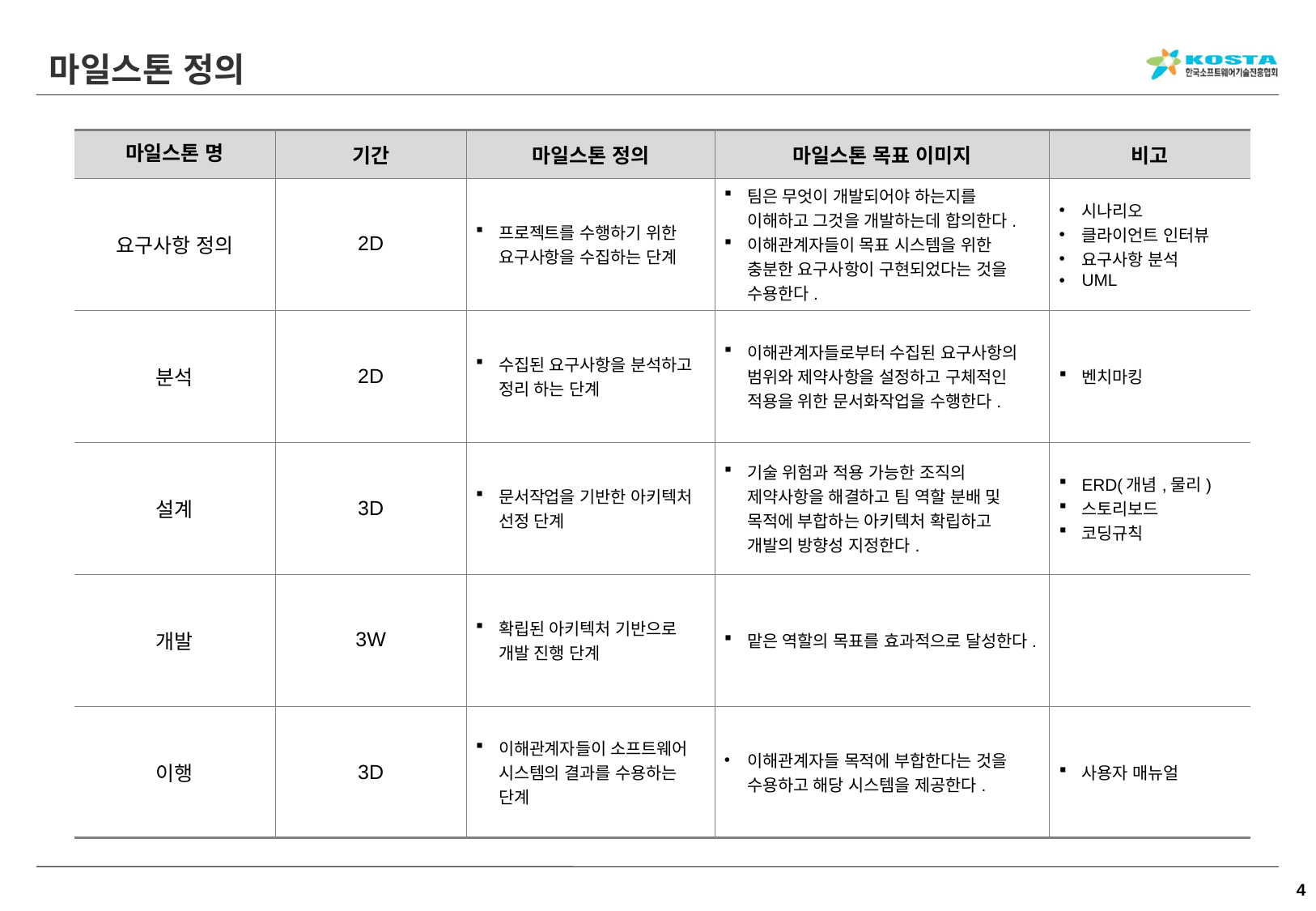

# 마일스톤 정의
| 마일스톤 명 | 기간 | 마일스톤 정의 | 마일스톤 목표 이미지 | 비고 |
| --- | --- | --- | --- | --- |
| 요구사항 정의 | 2D | 프로젝트를 수행하기 위한 요구사항을 수집하는 단계 | 팀은 무엇이 개발되어야 하는지를 이해하고 그것을 개발하는데 합의한다. 이해관계자들이 목표 시스템을 위한 충분한 요구사항이 구현되었다는 것을 수용한다. | 시나리오 클라이언트 인터뷰 요구사항 분석 UML |
| 분석 | 2D | 수집된 요구사항을 분석하고 정리 하는 단계 | 이해관계자들로부터 수집된 요구사항의 범위와 제약사항을 설정하고 구체적인 적용을 위한 문서화작업을 수행한다. | 벤치마킹 |
| 설계 | 3D | 문서작업을 기반한 아키텍처 선정 단계 | 기술 위험과 적용 가능한 조직의 제약사항을 해결하고 팀 역할 분배 및 목적에 부합하는 아키텍처 확립하고 개발의 방향성 지정한다. | ERD(개념,물리) 스토리보드 코딩규칙 |
| 개발 | 3W | 확립된 아키텍처 기반으로 개발 진행 단계 | 맡은 역할의 목표를 효과적으로 달성한다. |  |
| 이행 | 3D | 이해관계자들이 소프트웨어 시스템의 결과를 수용하는 단계 | 이해관계자들 목적에 부합한다는 것을 수용하고 해당 시스템을 제공한다. | 사용자 매뉴얼 |